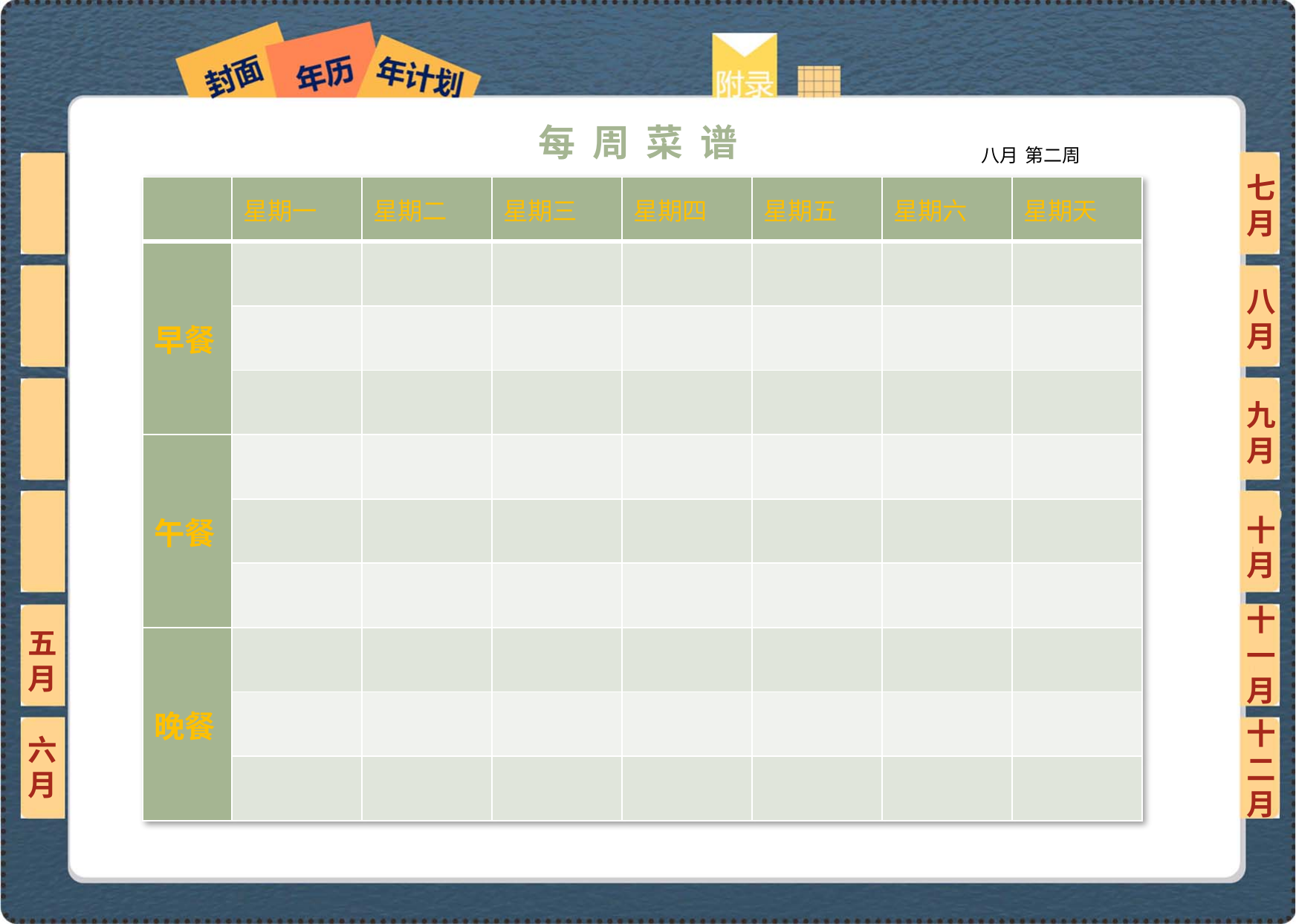

八月
第二周
七月
八月
九月
十月
十一月
五月
六月
十二月